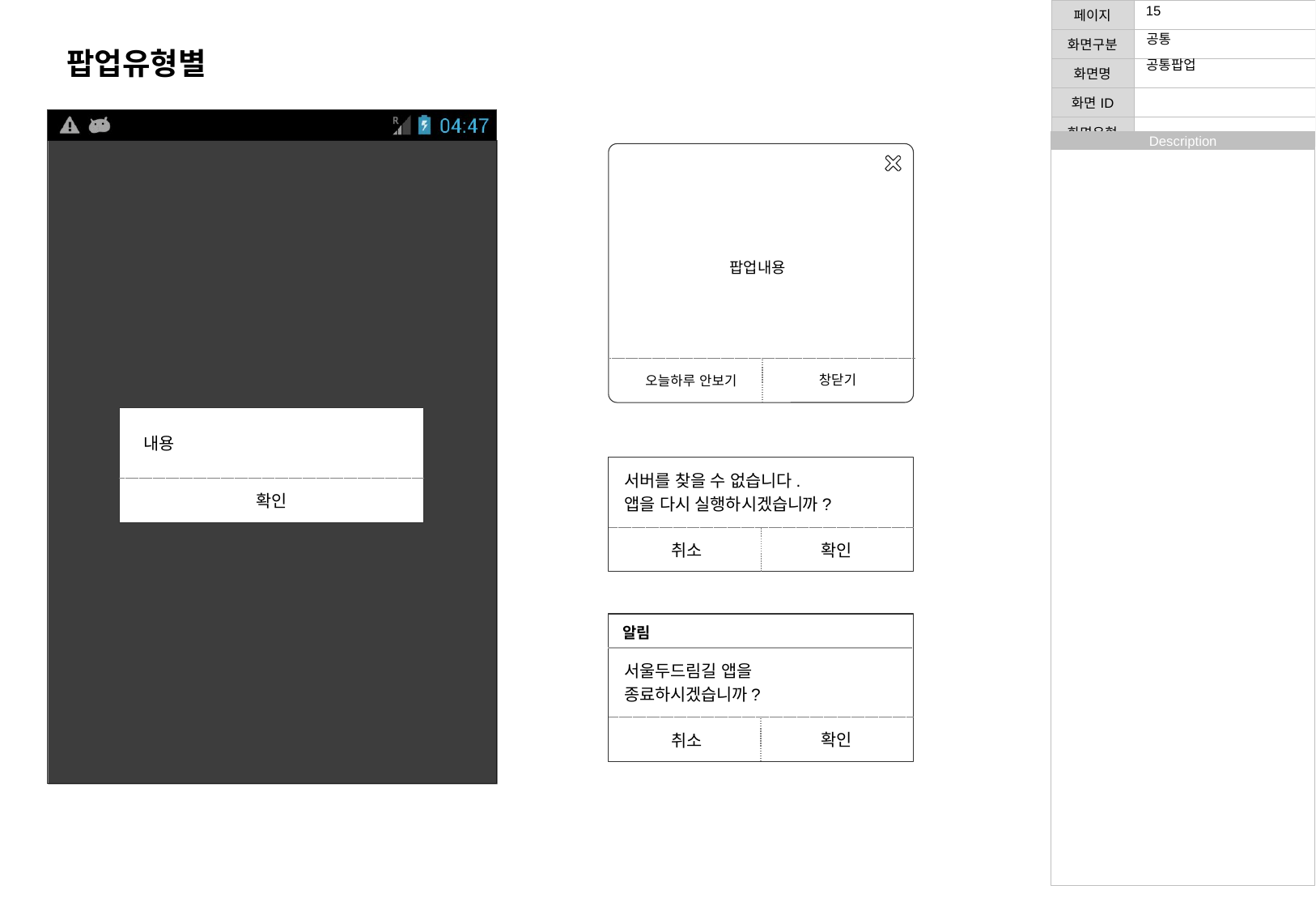

공통
팝업유형별
공통팝업

팝업내용
창닫기
오늘하루 안보기

내용
확인

서버를 찾을 수 없습니다.
앱을 다시 실행하시겠습니까?
확인
취소

알림
서울두드림길 앱을
종료하시겠습니까?
확인
취소